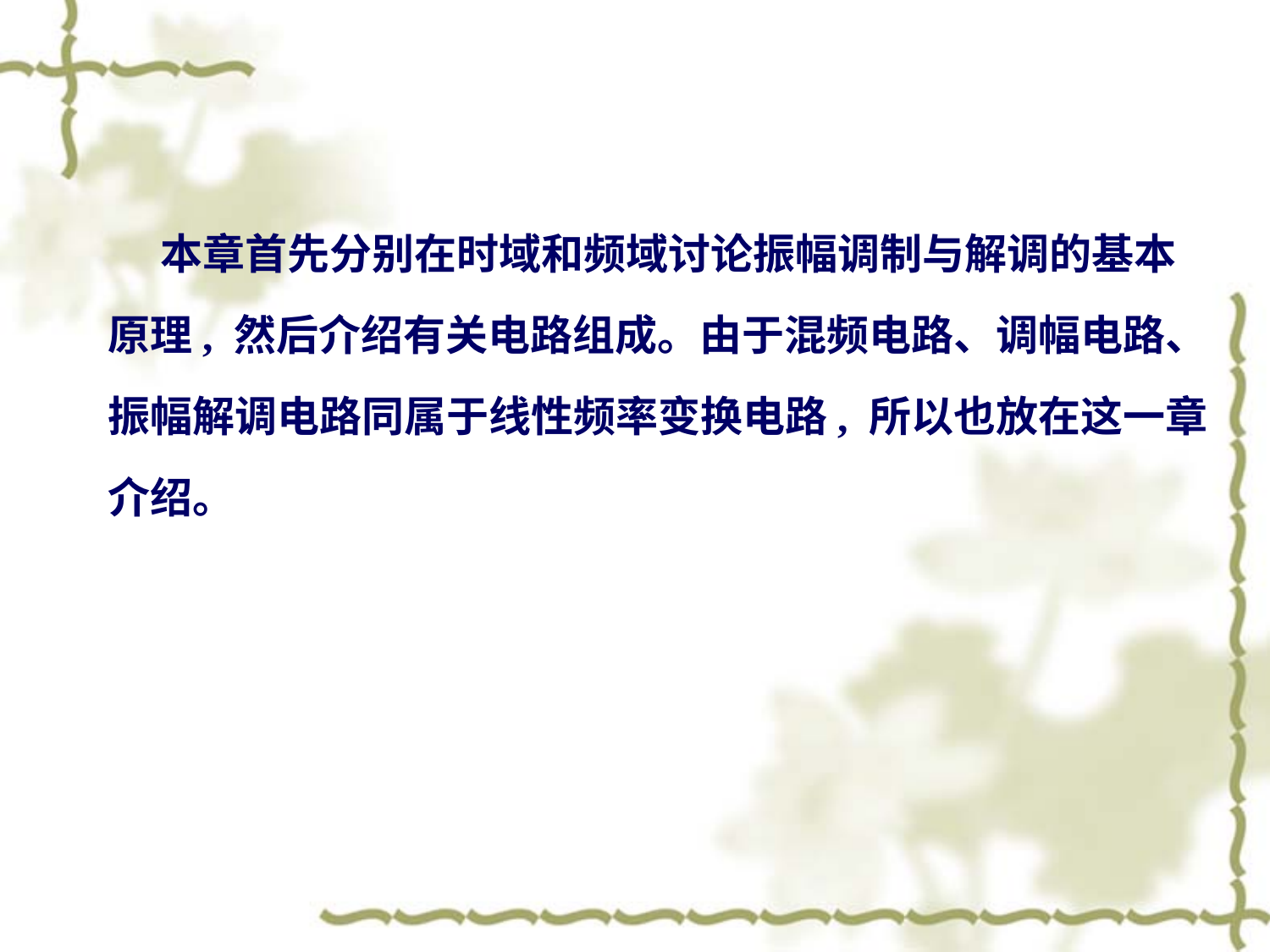

本章首先分别在时域和频域讨论振幅调制与解调的基本原理, 然后介绍有关电路组成。由于混频电路、调幅电路、 振幅解调电路同属于线性频率变换电路, 所以也放在这一章介绍。